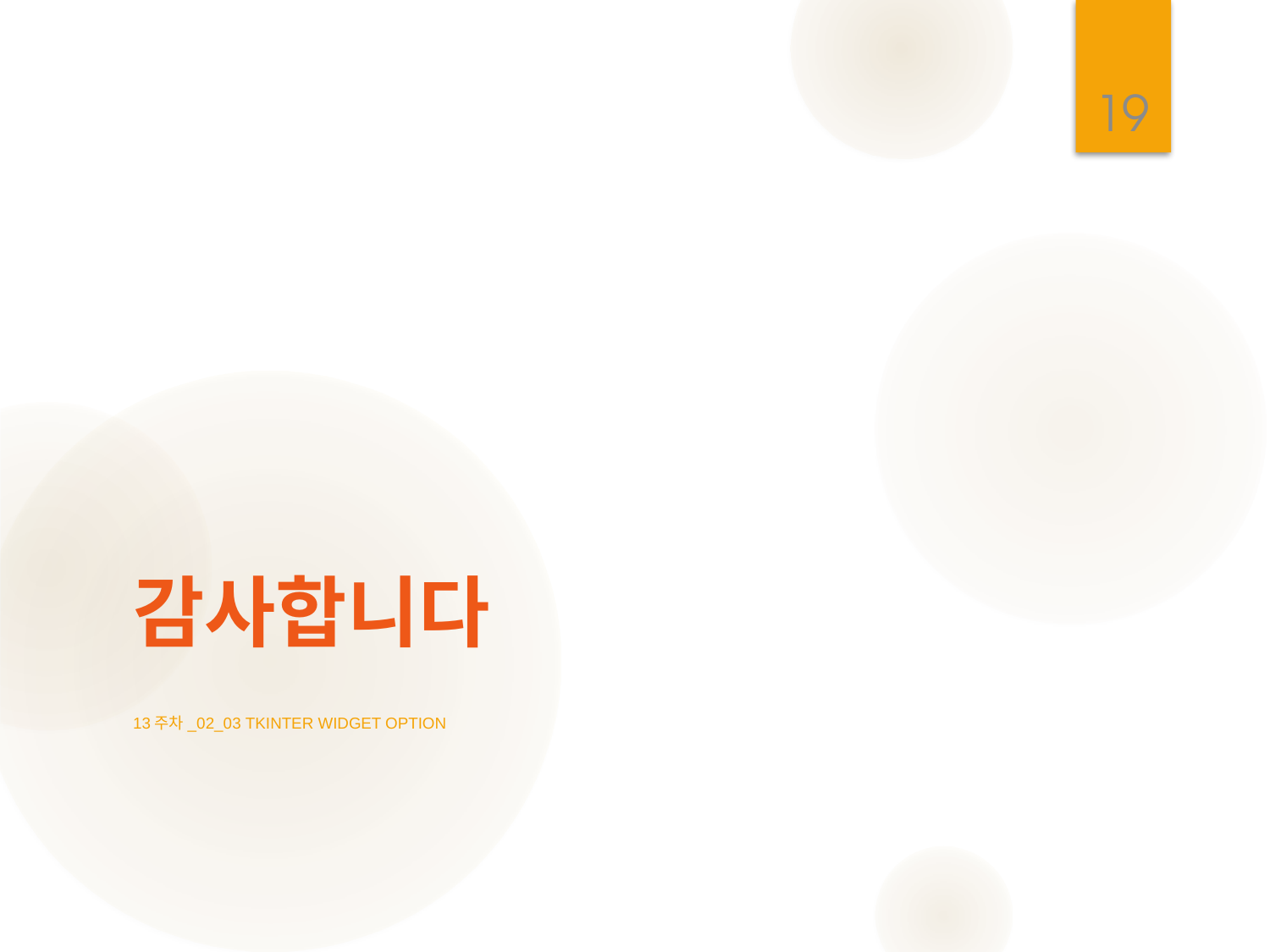

19
# 감사합니다
13주차_02_03 Tkinter widget option